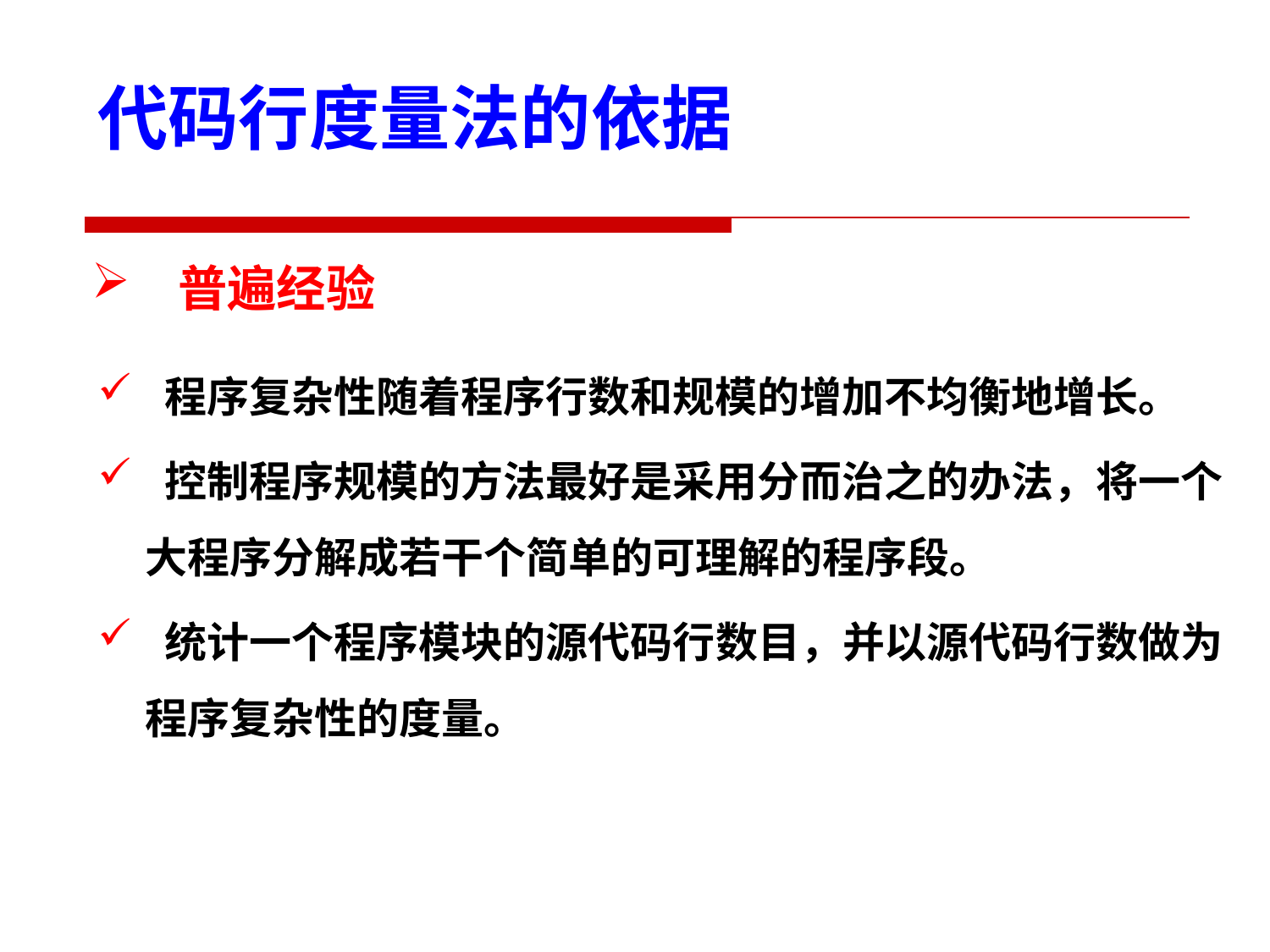

代码行度量法的依据
 普遍经验
 程序复杂性随着程序行数和规模的增加不均衡地增长。
 控制程序规模的方法最好是采用分而治之的办法，将一个大程序分解成若干个简单的可理解的程序段。
 统计一个程序模块的源代码行数目，并以源代码行数做为程序复杂性的度量。